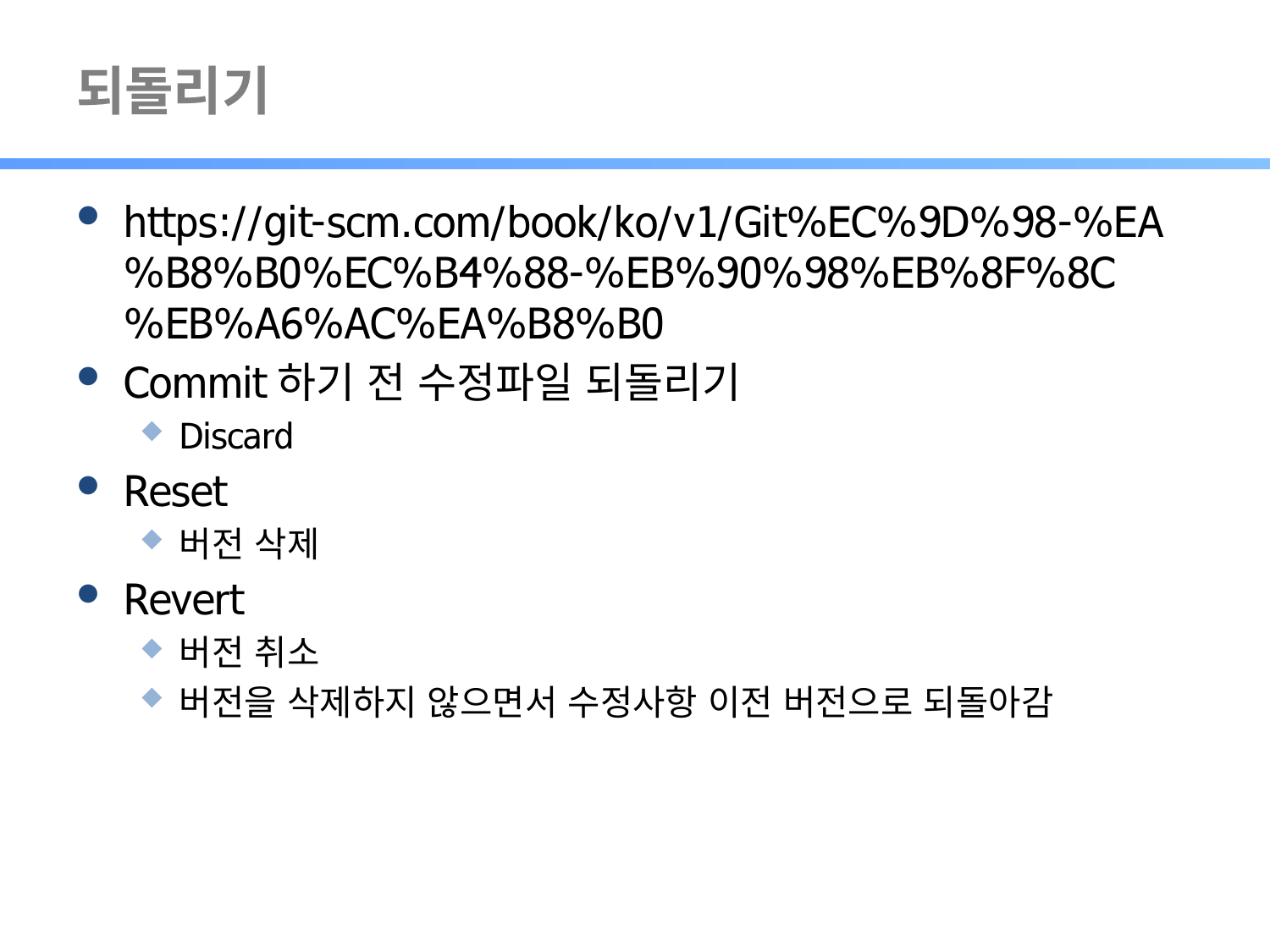

# 되돌리기
https://git-scm.com/book/ko/v1/Git%EC%9D%98-%EA%B8%B0%EC%B4%88-%EB%90%98%EB%8F%8C%EB%A6%AC%EA%B8%B0
Commit하기 전 수정파일 되돌리기
Discard
Reset
버전 삭제
Revert
버전 취소
버전을 삭제하지 않으면서 수정사항 이전 버전으로 되돌아감